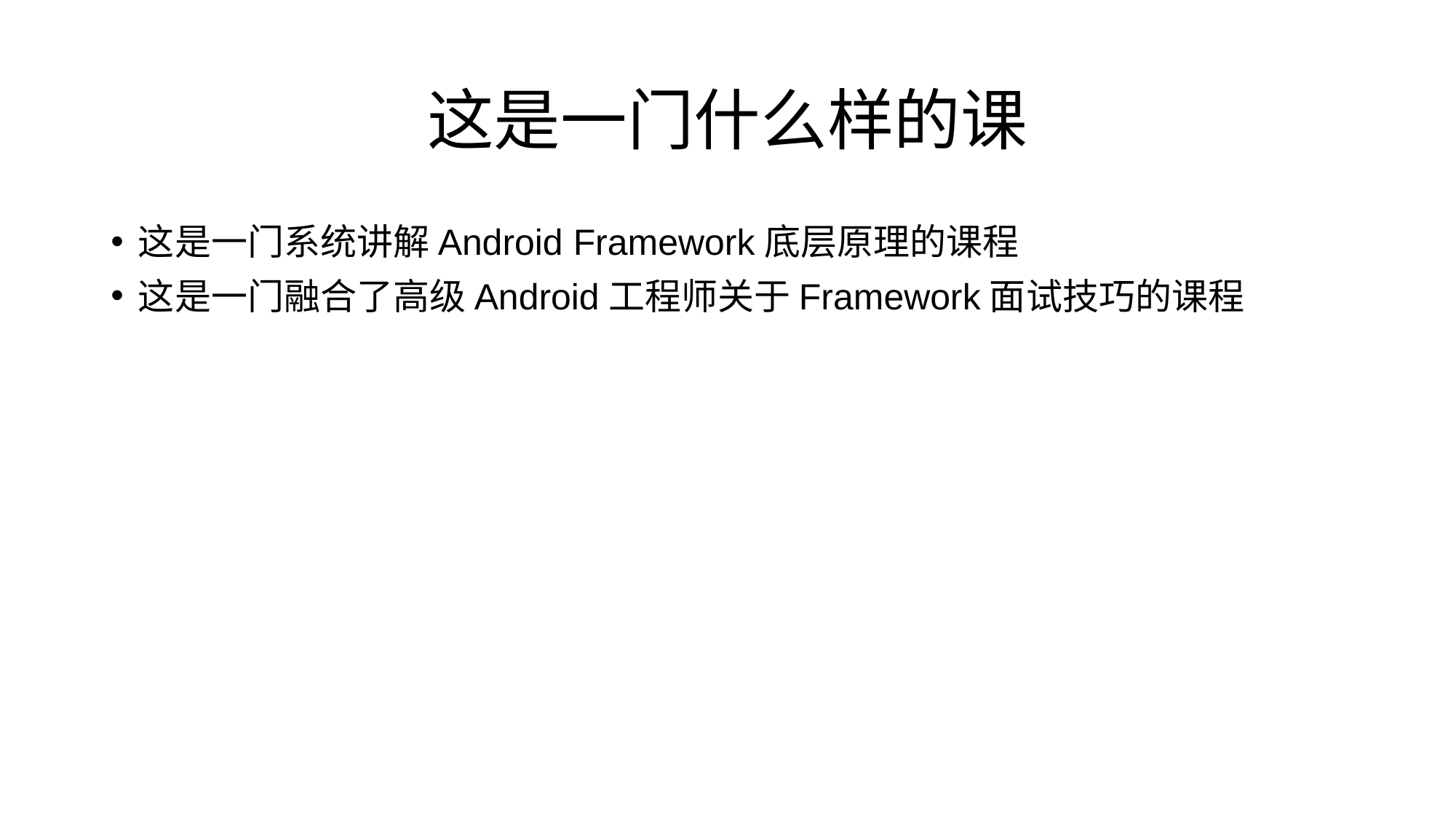

# 这是一门什么样的课
这是一门系统讲解Android Framework底层原理的课程
这是一门融合了高级Android工程师关于Framework面试技巧的课程